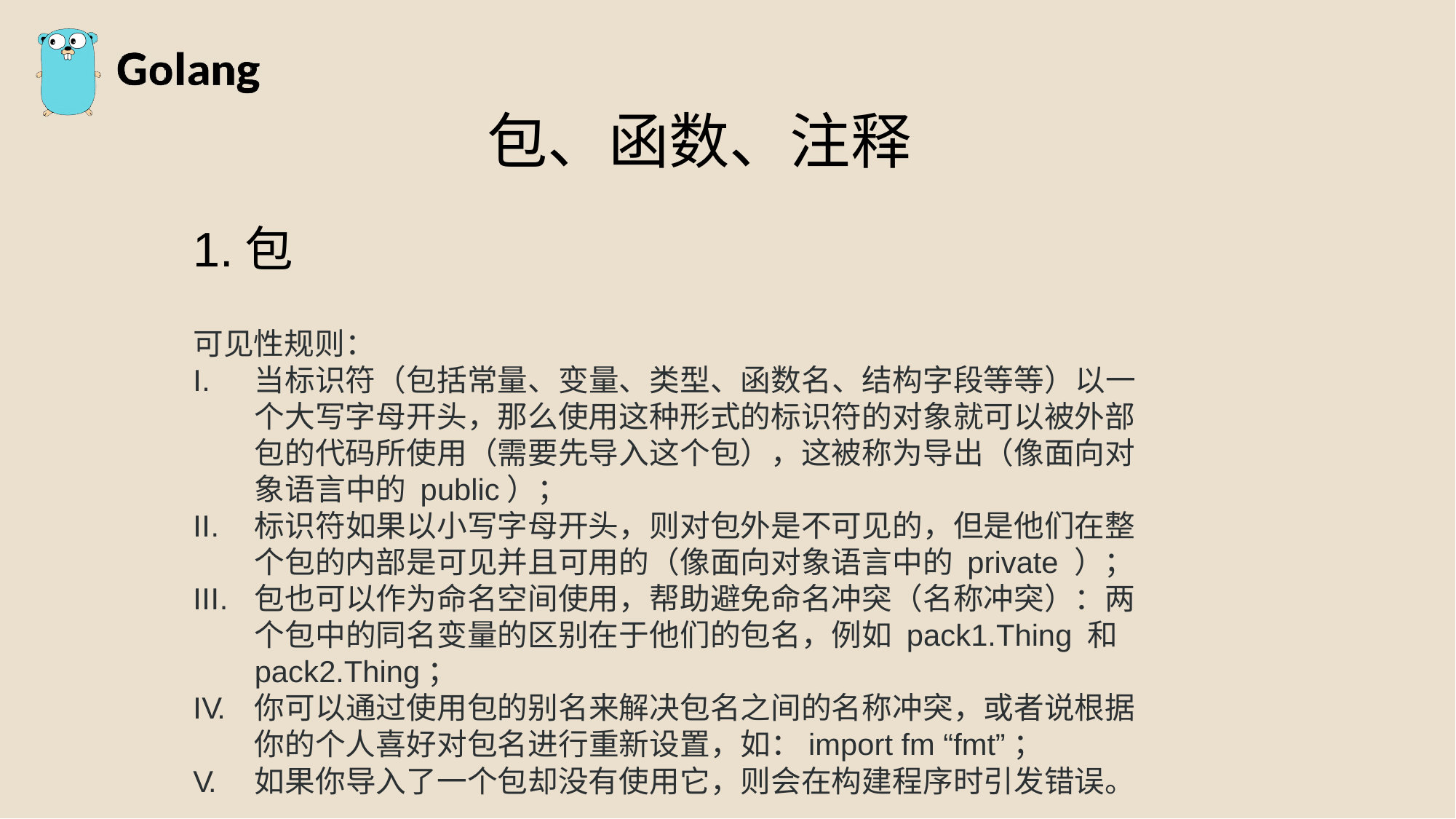

包、函数、注释
1.包
可见性规则：
当标识符（包括常量、变量、类型、函数名、结构字段等等）以一个大写字母开头，那么使用这种形式的标识符的对象就可以被外部包的代码所使用（需要先导入这个包），这被称为导出（像面向对象语言中的 public）；
标识符如果以小写字母开头，则对包外是不可见的，但是他们在整个包的内部是可见并且可用的（像面向对象语言中的 private ）；
包也可以作为命名空间使用，帮助避免命名冲突（名称冲突）：两个包中的同名变量的区别在于他们的包名，例如 pack1.Thing 和 pack2.Thing；
你可以通过使用包的别名来解决包名之间的名称冲突，或者说根据你的个人喜好对包名进行重新设置，如：import fm “fmt”；
如果你导入了一个包却没有使用它，则会在构建程序时引发错误。